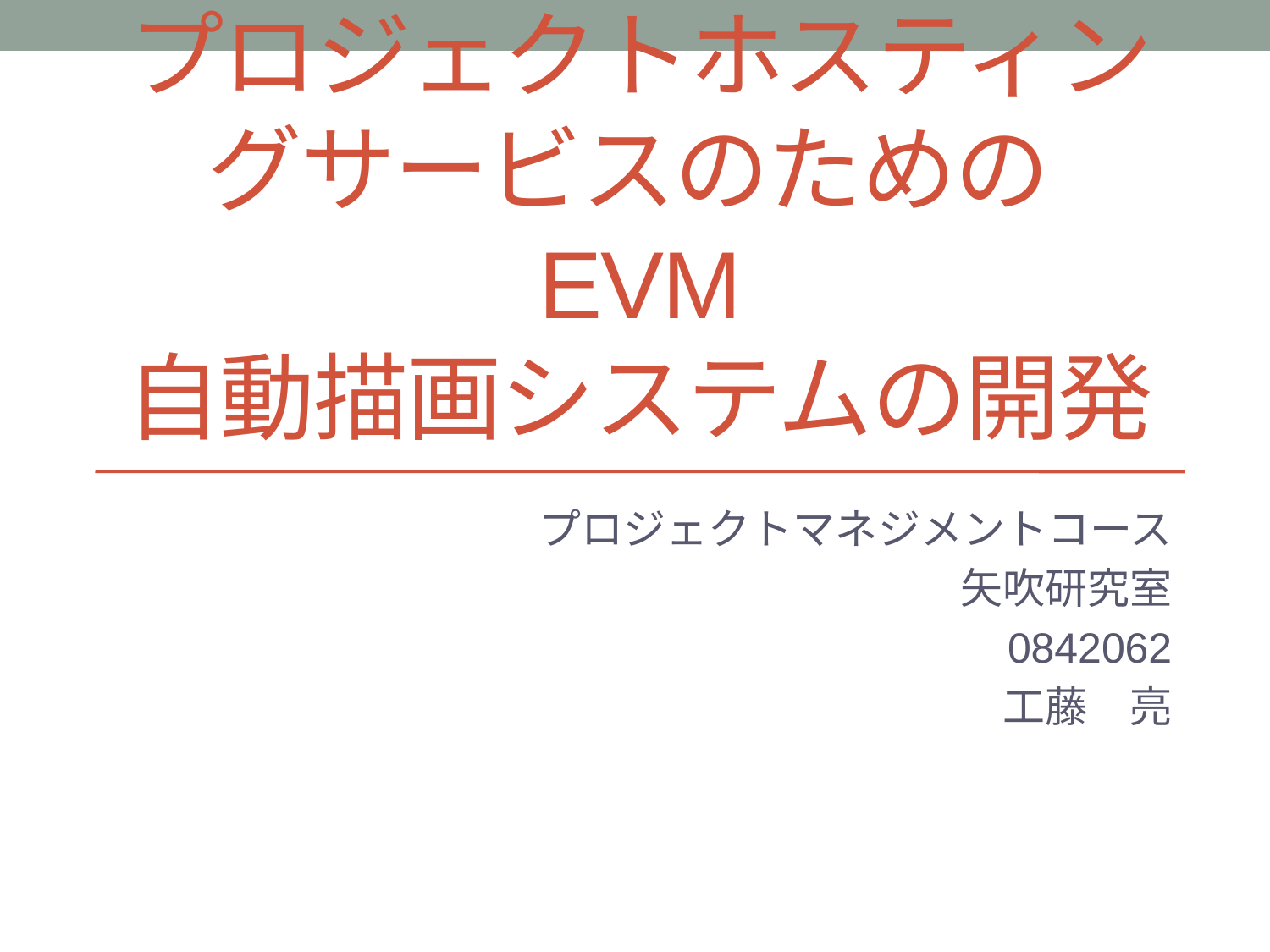

# プロジェクトホスティングサービスのためのEVM 自動描画システムの開発
プロジェクトマネジメントコース
矢吹研究室
0842062
工藤　亮